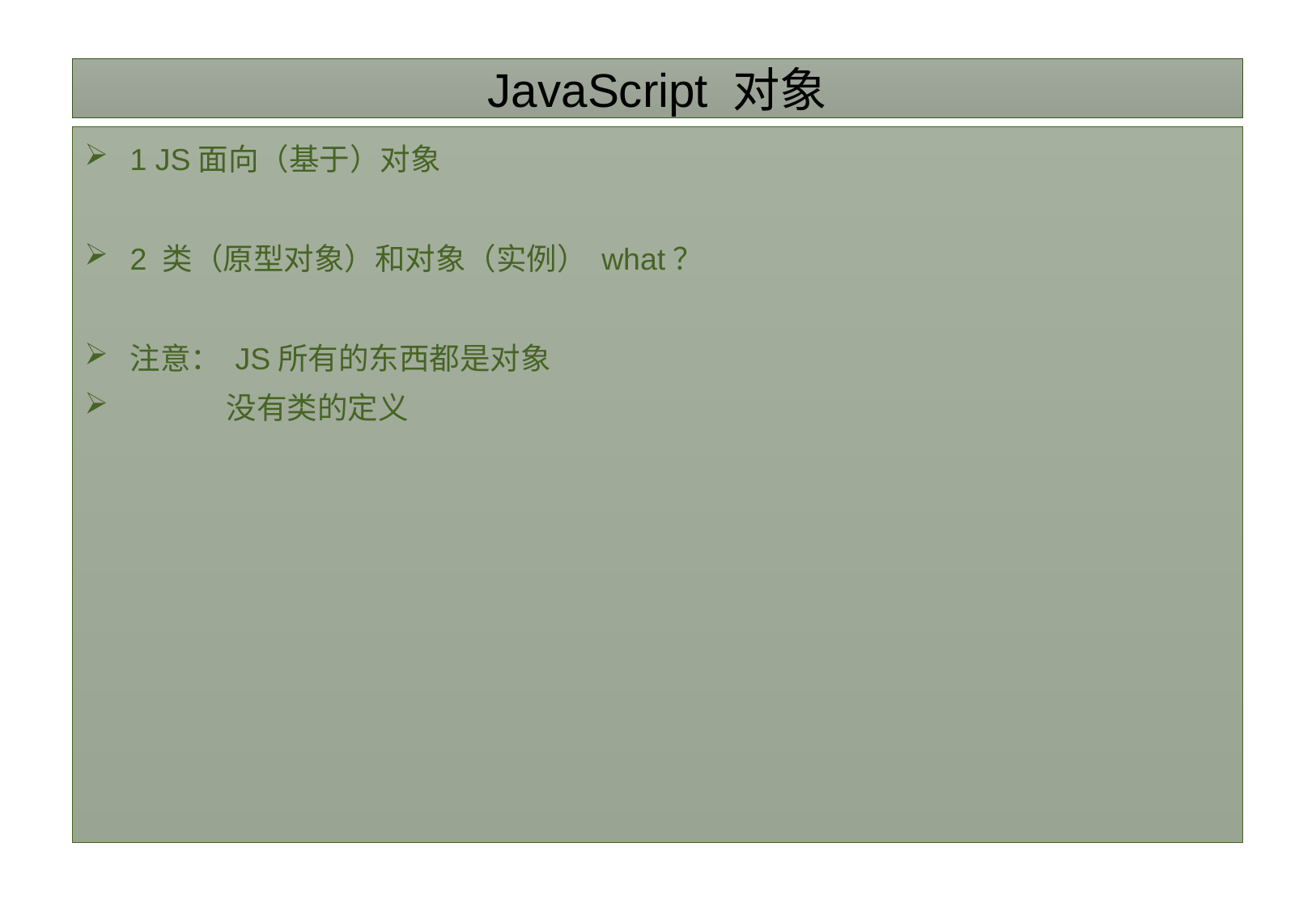

# JavaScript 对象
1 JS面向（基于）对象

2 类（原型对象）和对象（实例） what？

注意： JS所有的东西都是对象
             没有类的定义